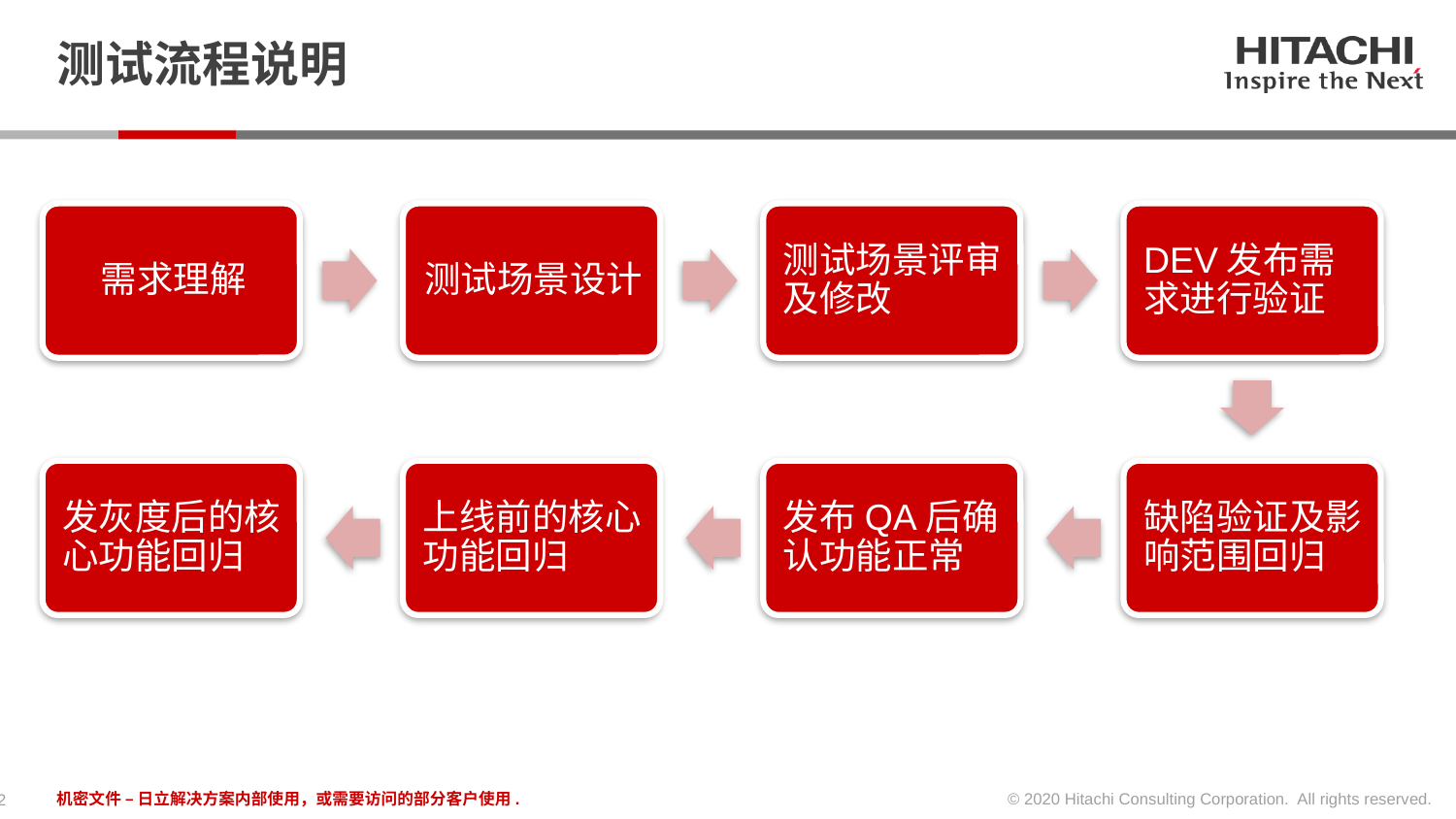

# 测试流程说明
需求理解

测试场景设计

测试场景评审及修改

DEV发布需求进行验证

缺陷验证及影响范围回归

发布QA后确认功能正常

上线前的核心功能回归

发灰度后的核心功能回归